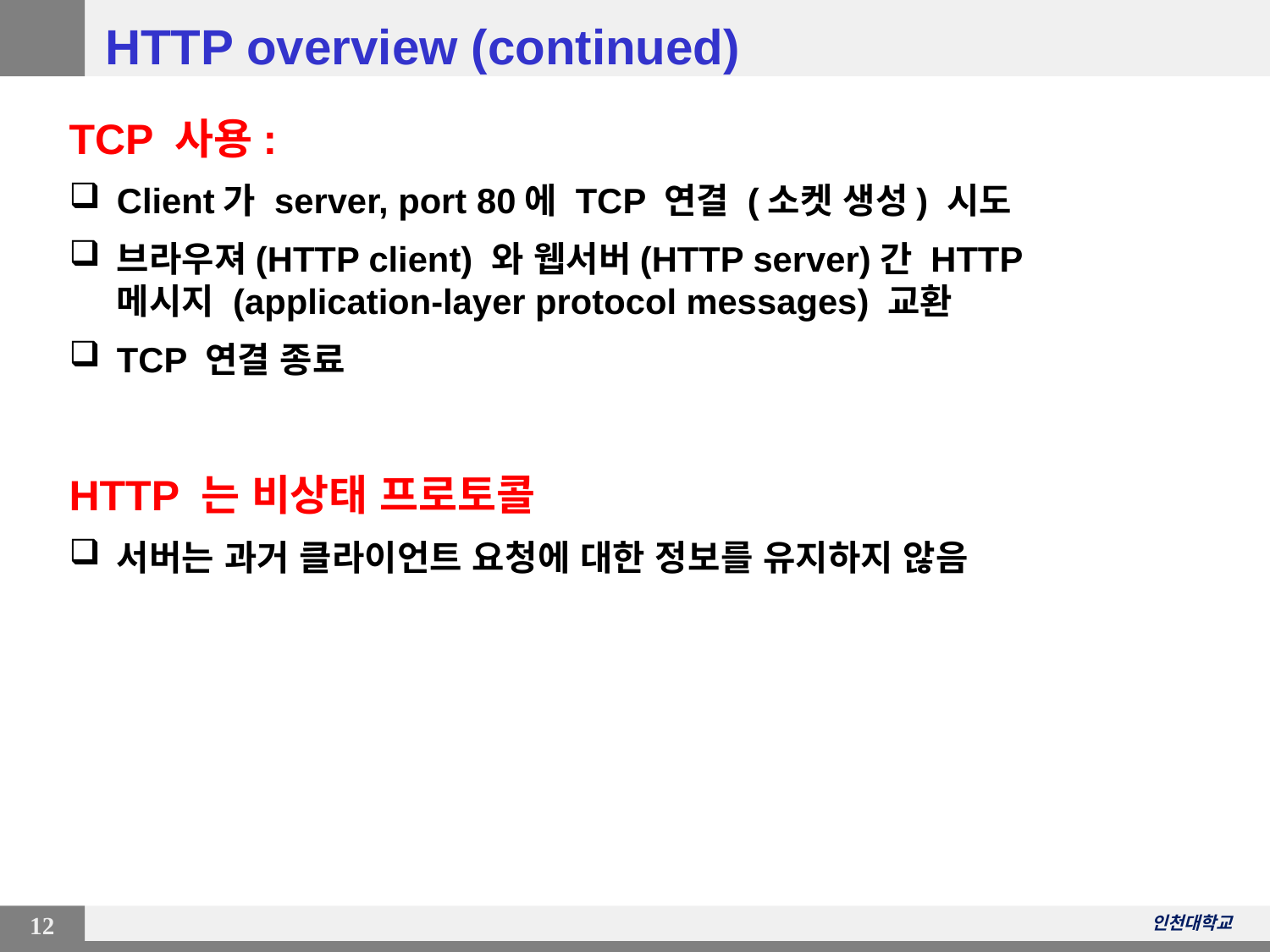

# HTTP overview (continued)
TCP 사용:
Client가 server, port 80에 TCP 연결 (소켓 생성) 시도
브라우져(HTTP client) 와 웹서버(HTTP server)간 HTTP 메시지 (application-layer protocol messages) 교환
TCP 연결 종료

HTTP 는 비상태 프로토콜
서버는 과거 클라이언트 요청에 대한 정보를 유지하지 않음